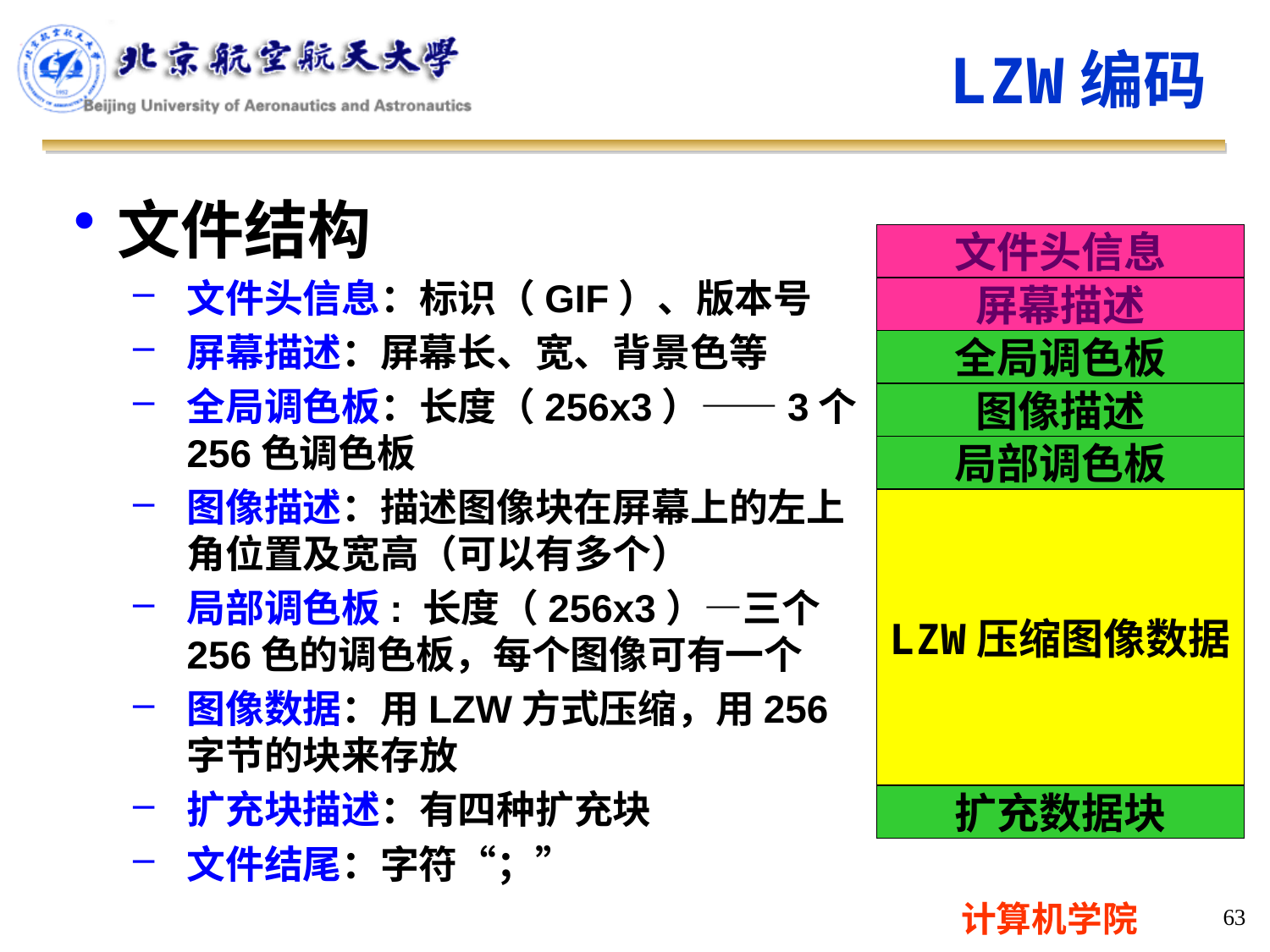

LZW编码
文件结构
文件头信息：标识（GIF）、版本号
屏幕描述：屏幕长、宽、背景色等
全局调色板：长度（256x3）——3个256色调色板
图像描述：描述图像块在屏幕上的左上角位置及宽高（可以有多个）
局部调色板: 长度（256x3）—三个256色的调色板，每个图像可有一个
图像数据：用LZW方式压缩，用256字节的块来存放
扩充块描述：有四种扩充块
文件结尾：字符“；”
文件头信息
屏幕描述
全局调色板
图像描述
局部调色板
LZW压缩图像数据
扩充数据块
63